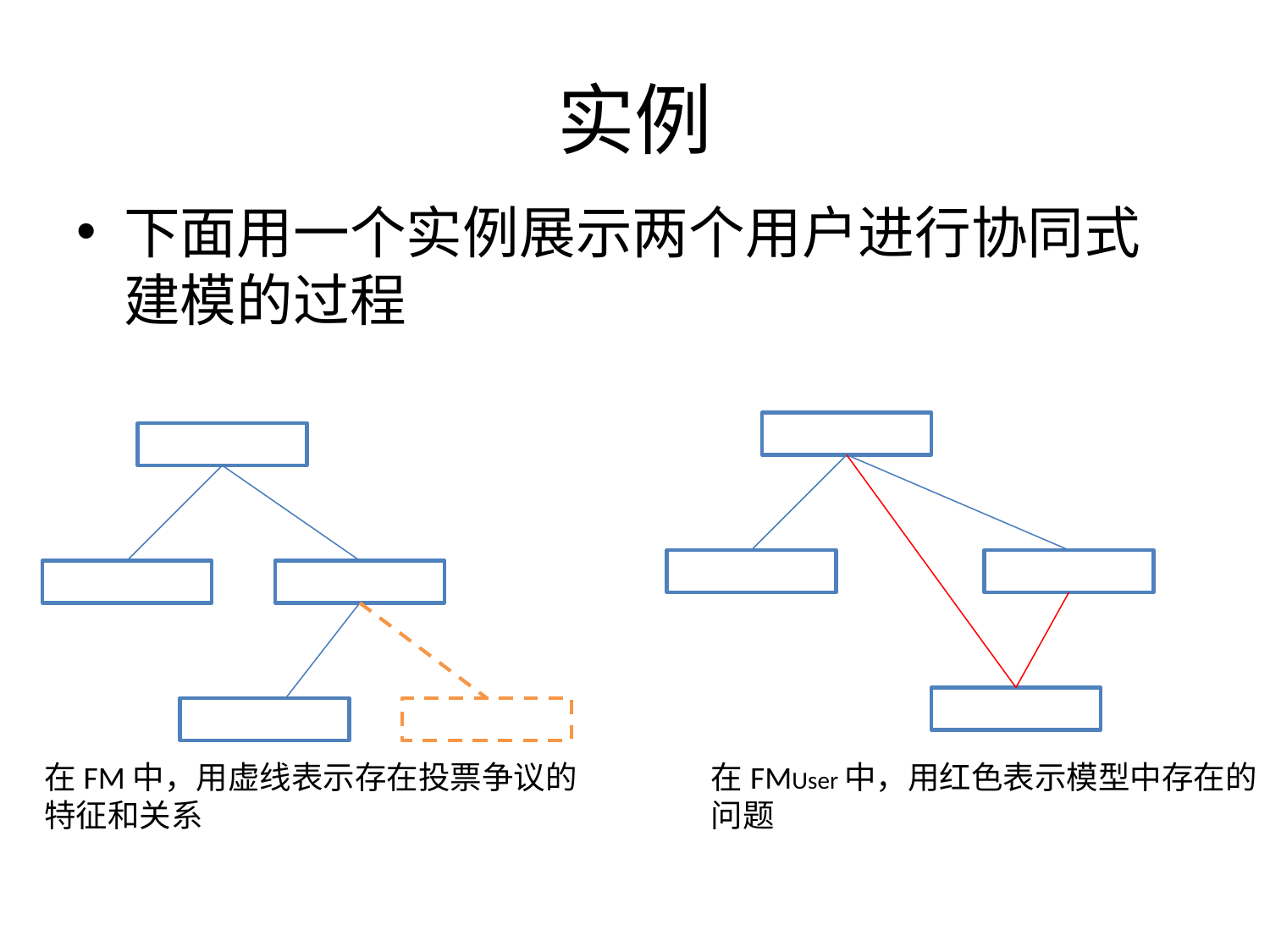

# 实例
下面用一个实例展示两个用户进行协同式建模的过程

在FM中，用虚线表示存在投票争议的特征和关系
在FMUser中，用红色表示模型中存在的问题